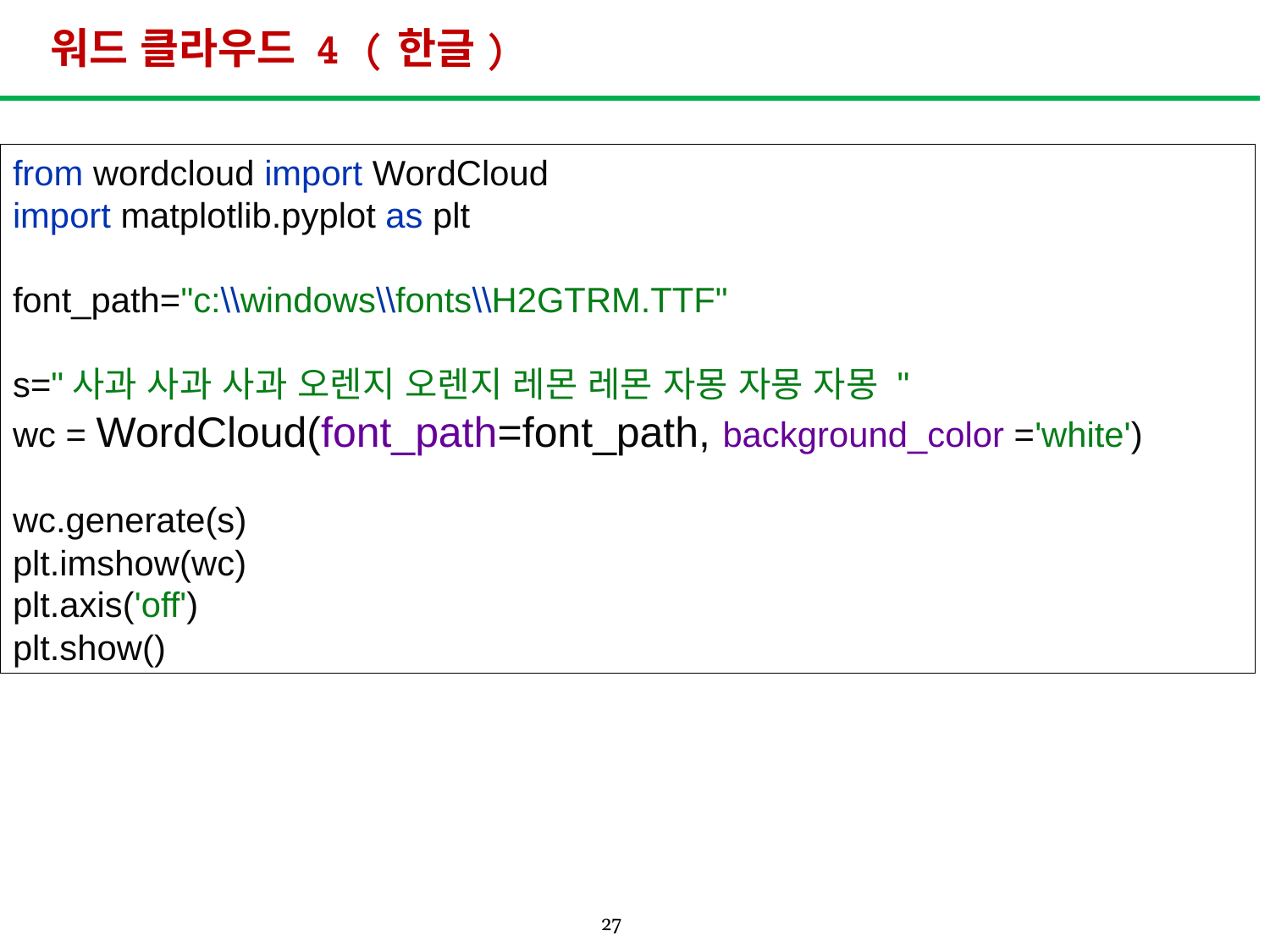

# 워드 클라우드 4 (한글)
from wordcloud import WordCloud
import matplotlib.pyplot as plt
font_path="c:\\windows\\fonts\\H2GTRM.TTF"
s="사과 사과 사과 오렌지 오렌지 레몬 레몬 자몽 자몽 자몽 "
wc = WordCloud(font_path=font_path, background_color ='white')
wc.generate(s)
plt.imshow(wc)
plt.axis('off')
plt.show()
27